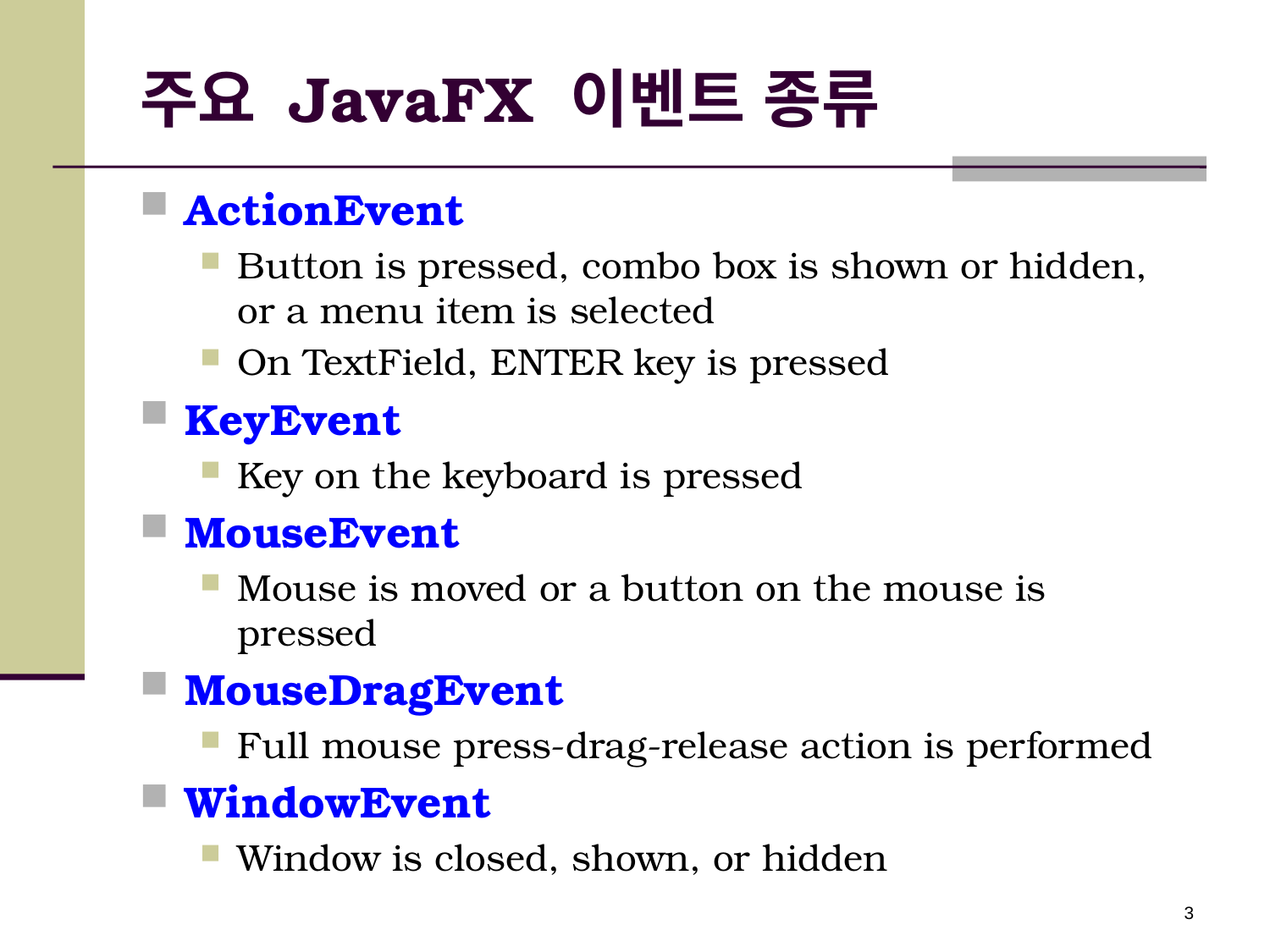

# 주요 JavaFX 이벤트 종류
ActionEvent
Button is pressed, combo box is shown or hidden, or a menu item is selected
On TextField, ENTER key is pressed
KeyEvent
Key on the keyboard is pressed
MouseEvent
Mouse is moved or a button on the mouse is pressed
MouseDragEvent
Full mouse press-drag-release action is performed
WindowEvent
Window is closed, shown, or hidden
3